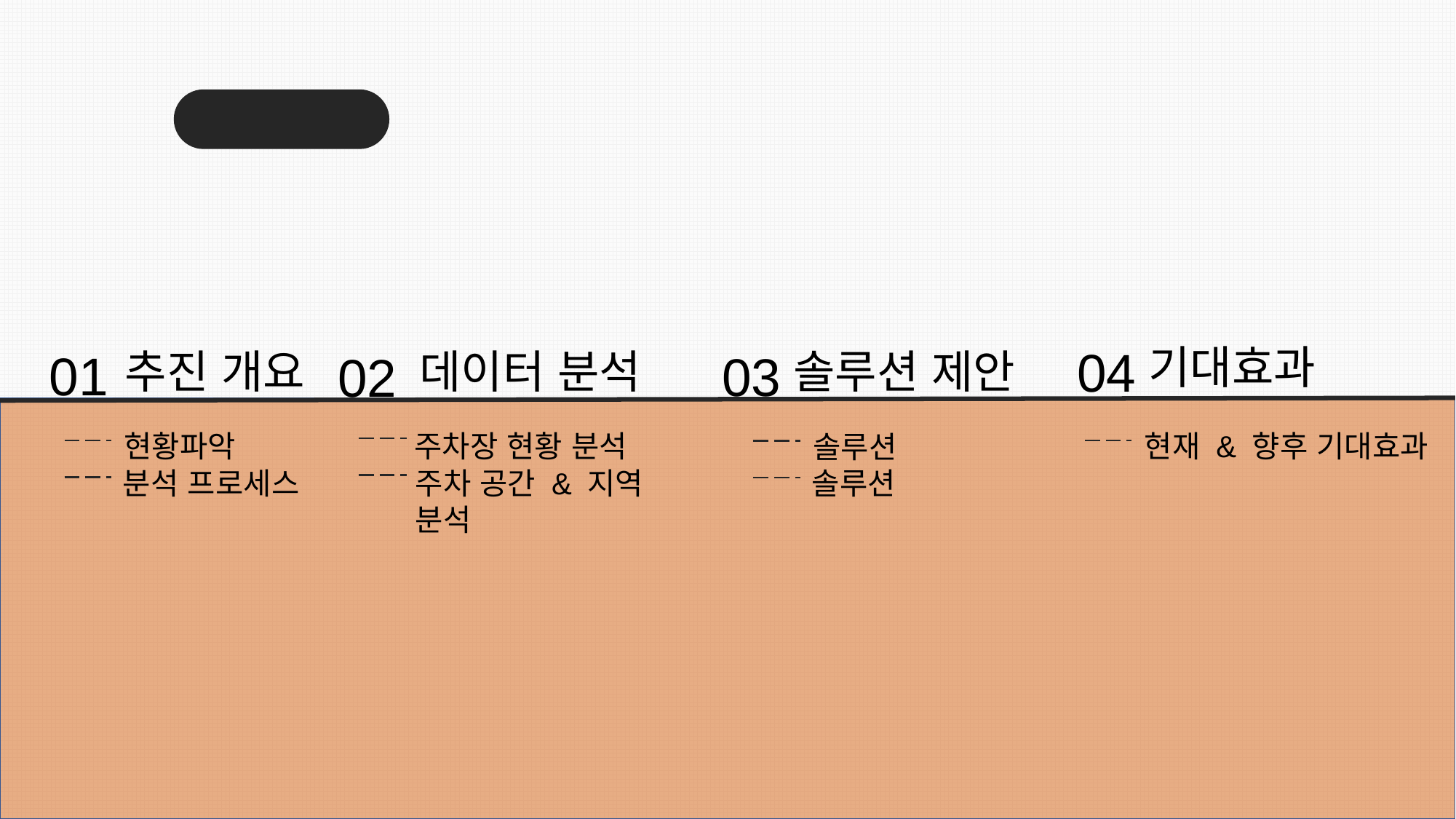

목차
기대효과
04
01
추진 개요
솔루션 제안
데이터 분석
03
02

현황파악
현재 & 향후 기대효과
주차장 현황 분석
솔루션
분석 프로세스
주차 공간 & 지역 분석
솔루션